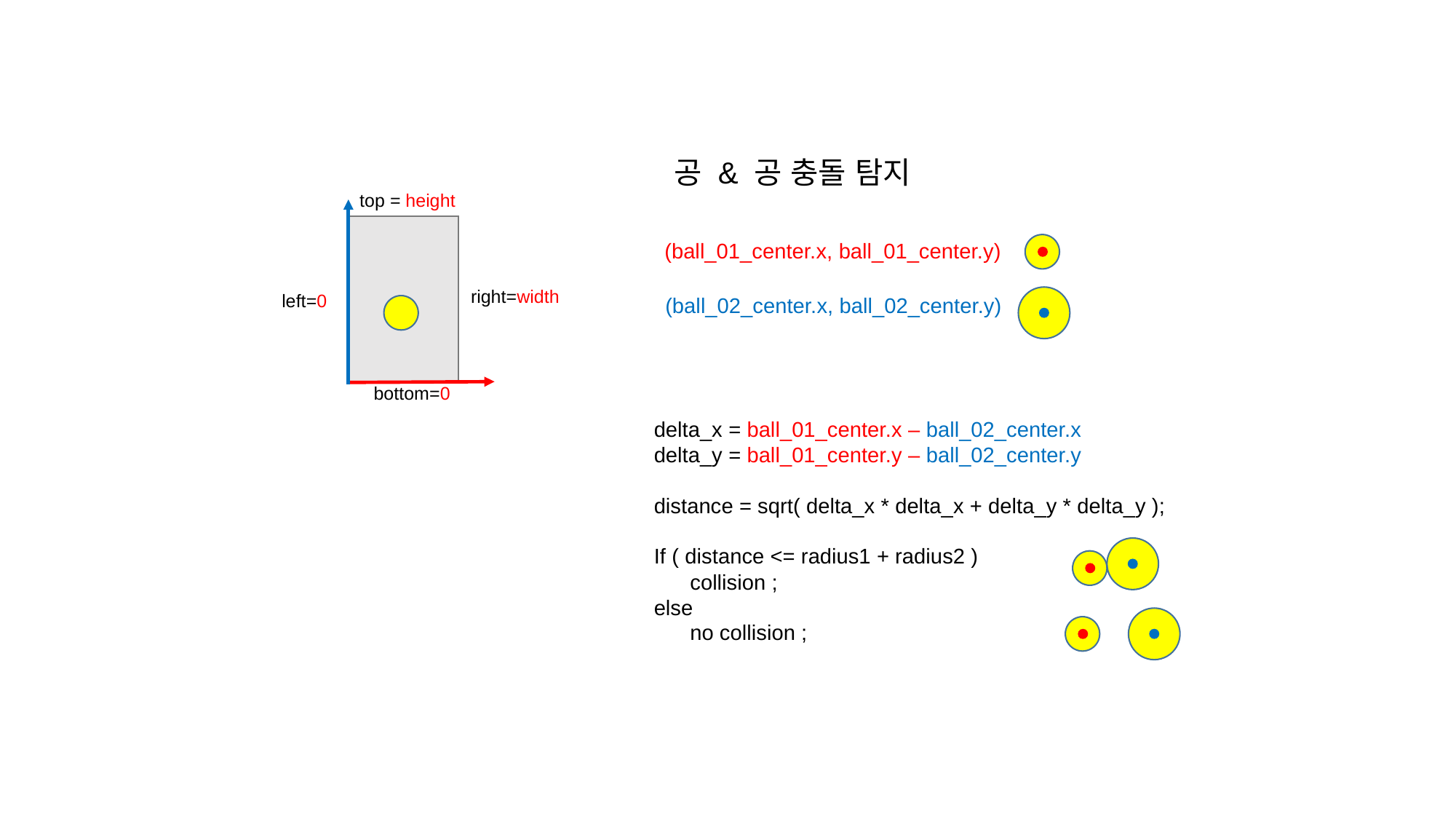

공 & 공 충돌 탐지
top = height

(ball_01_center.x, ball_01_center.y)

right=width
left=0
(ball_02_center.x, ball_02_center.y)

bottom=0
delta_x = ball_01_center.x – ball_02_center.x
delta_y = ball_01_center.y – ball_02_center.y

distance = sqrt( delta_x * delta_x + delta_y * delta_y );

If ( distance <= radius1 + radius2 )
      collision ;
else
      no collision ;